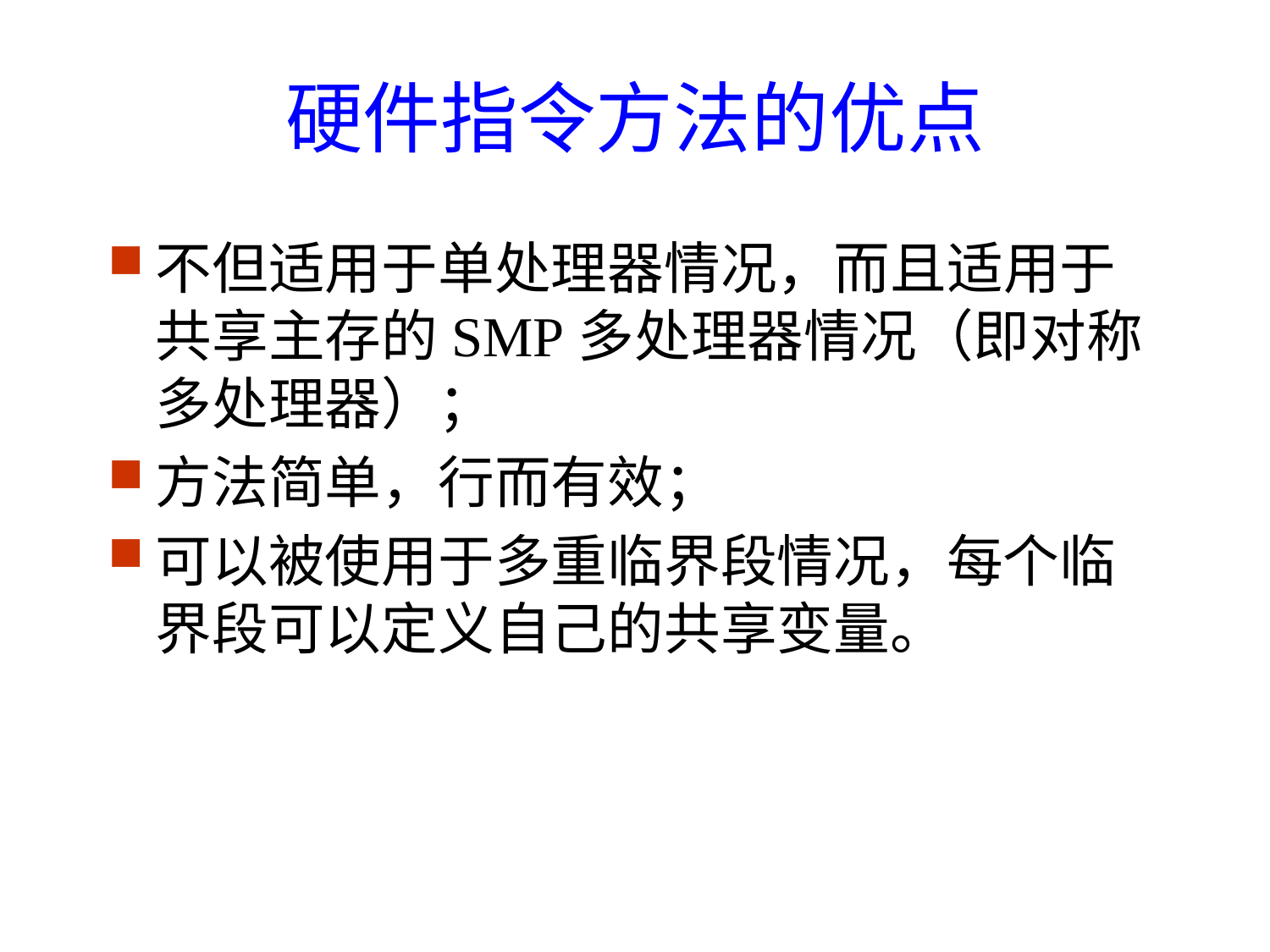

# 硬件指令方法的优点
不但适用于单处理器情况，而且适用于共享主存的SMP多处理器情况（即对称多处理器）；
方法简单，行而有效；
可以被使用于多重临界段情况，每个临界段可以定义自己的共享变量。